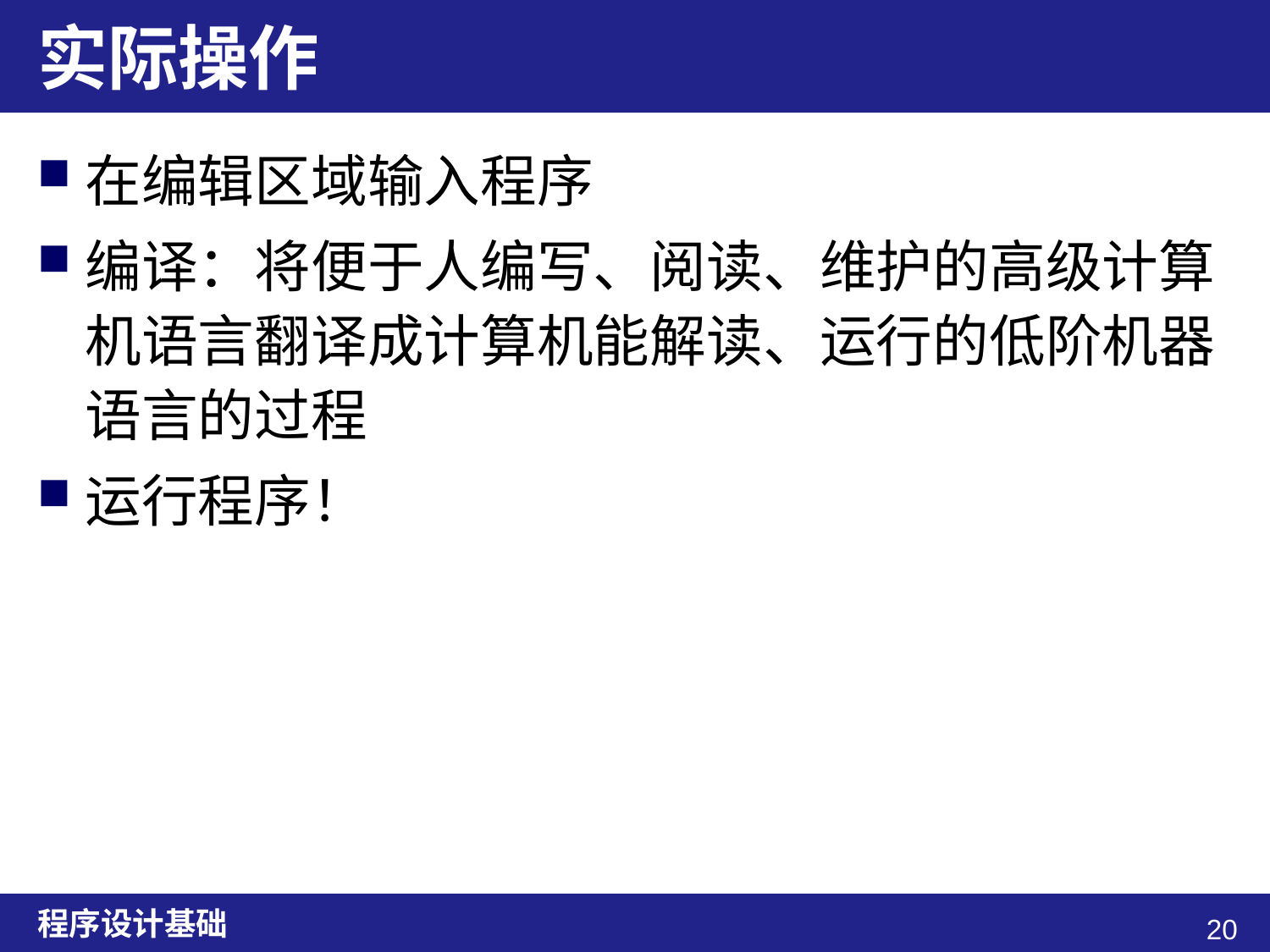

# 实际操作
在编辑区域输入程序
编译：将便于人编写、阅读、维护的高级计算机语言翻译成计算机能解读、运行的低阶机器语言的过程
运行程序！